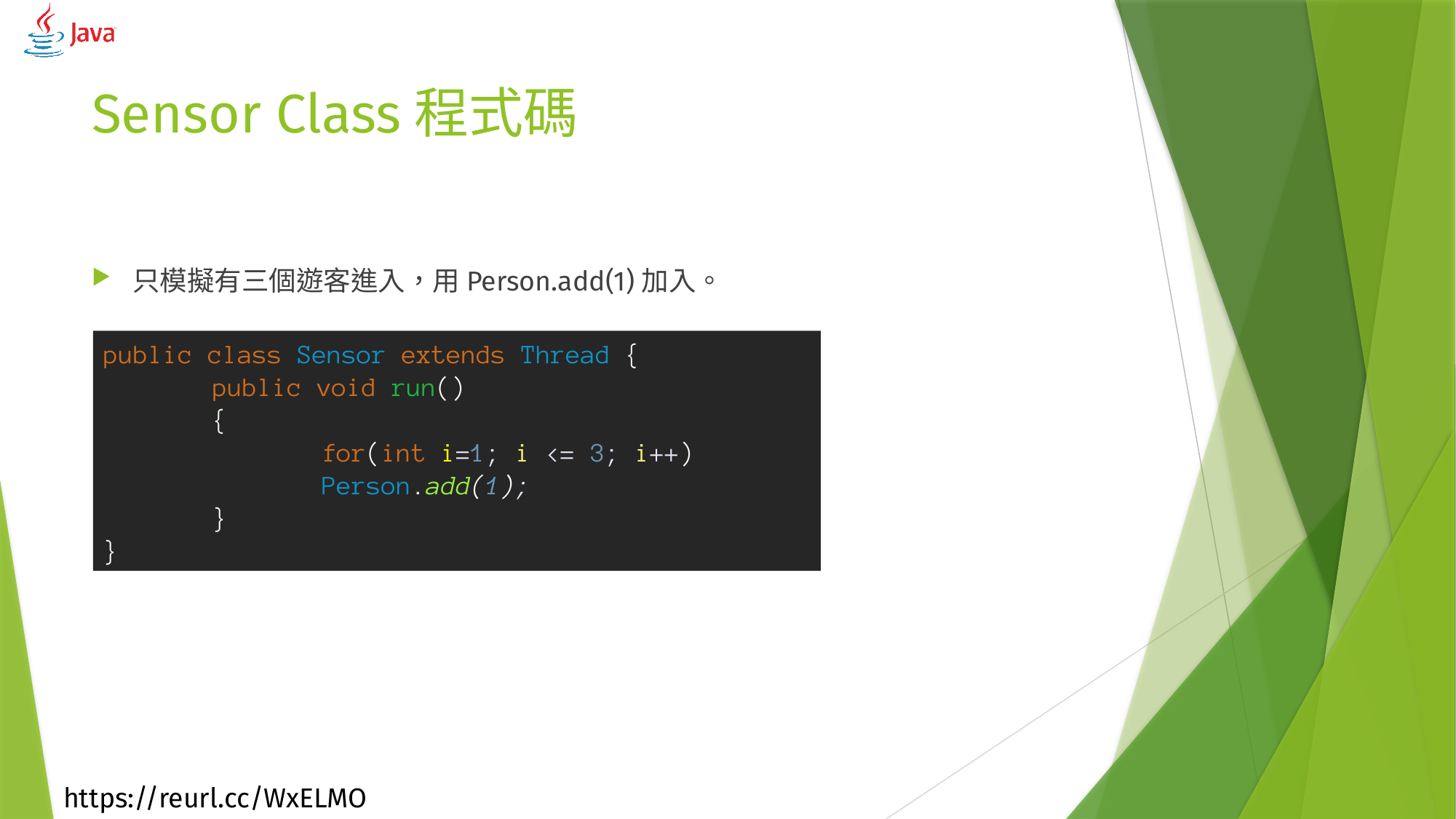

# Sensor Class程式碼
只模擬有三個遊客進入，用Person.add(1)加入。
public class Sensor extends Thread {
	public void run()
	{
   		for(int i=1; i <= 3; i++)
      		Person.add(1);
	}
}